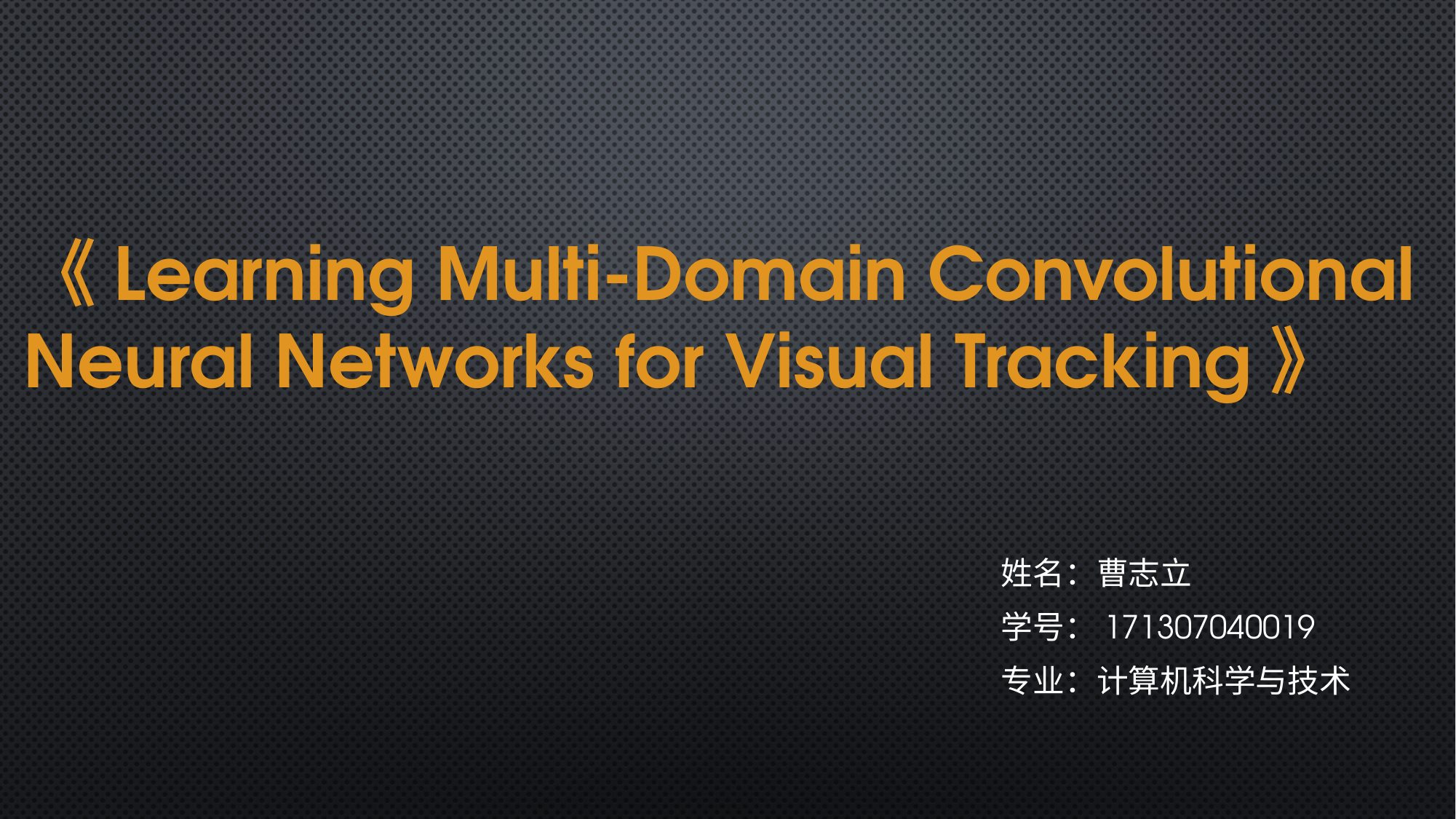

《Learning Multi-Domain Convolutional Neural Networks for Visual Tracking》
姓名：曹志立
学号：171307040019
专业：计算机科学与技术